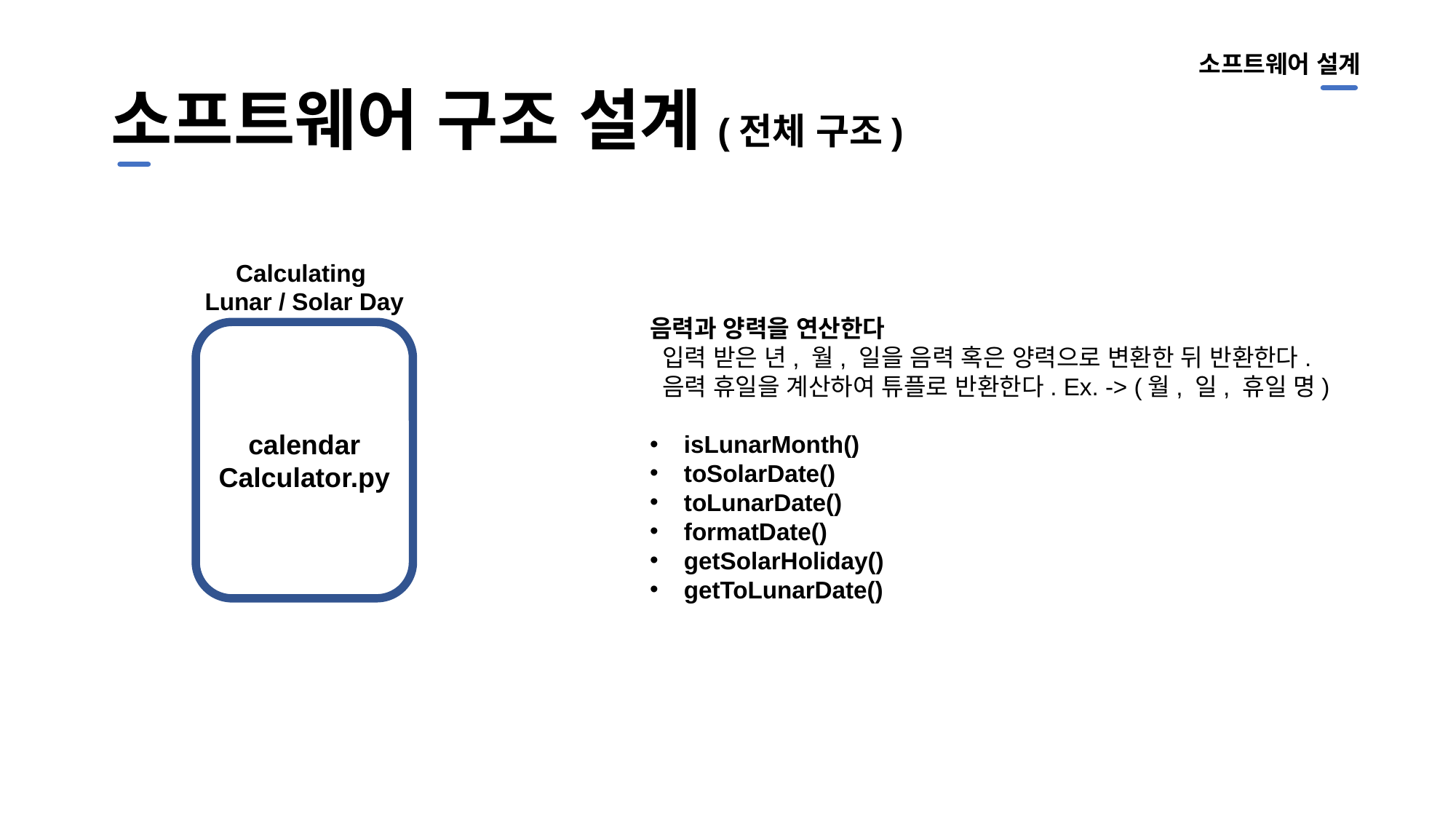

# 소프트웨어 구조 설계(전체 구조)
소프트웨어 설계
Calculating
Lunar / Solar Day
음력과 양력을 연산한다
 입력 받은 년, 월, 일을 음력 혹은 양력으로 변환한 뒤 반환한다.
 음력 휴일을 계산하여 튜플로 반환한다. Ex. -> (월, 일, 휴일 명)

isLunarMonth()
toSolarDate()
toLunarDate()
formatDate()
getSolarHoliday()
getToLunarDate()
calendar
Calculator.py